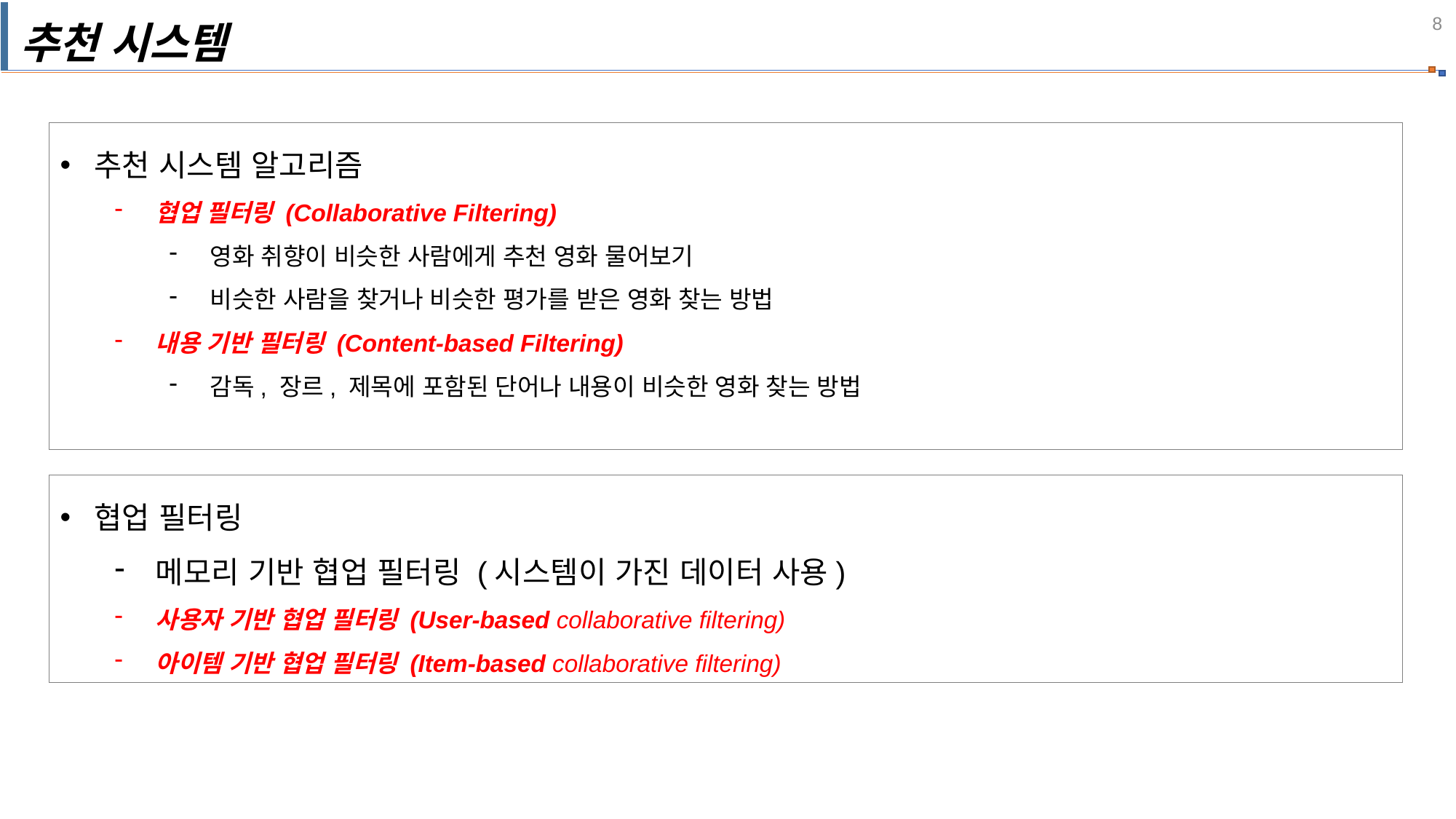

추천 시스템
추천 시스템 알고리즘
협업 필터링 (Collaborative Filtering)
영화 취향이 비슷한 사람에게 추천 영화 물어보기
비슷한 사람을 찾거나 비슷한 평가를 받은 영화 찾는 방법
내용 기반 필터링 (Content-based Filtering)
감독, 장르, 제목에 포함된 단어나 내용이 비슷한 영화 찾는 방법

협업 필터링
메모리 기반 협업 필터링 (시스템이 가진 데이터 사용)
사용자 기반 협업 필터링 (User-based collaborative filtering)
아이템 기반 협업 필터링 (Item-based collaborative filtering)